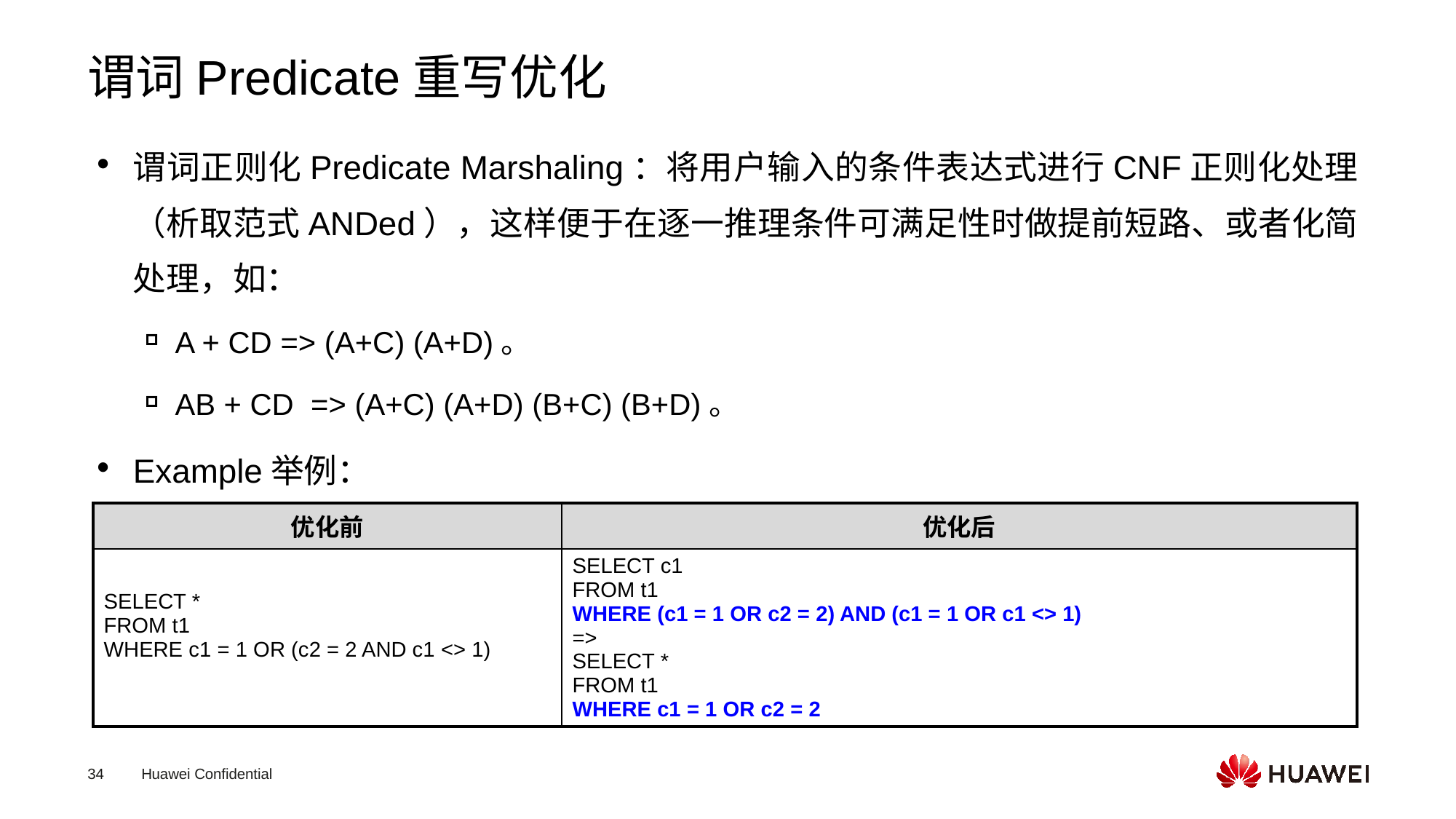

# 谓词Predicate重写优化
谓词正则化Predicate Marshaling：将用户输入的条件表达式进行CNF正则化处理（析取范式ANDed），这样便于在逐一推理条件可满足性时做提前短路、或者化简处理，如：
A + CD => (A+C) (A+D)。
AB + CD  => (A+C) (A+D) (B+C) (B+D)。
Example举例：

| 优化前 | 优化后 |
| --- | --- |
| SELECT \* FROM t1 WHERE c1 = 1 OR (c2 = 2 AND c1 <> 1) | SELECT c1 FROM t1 WHERE (c1 = 1 OR c2 = 2) AND (c1 = 1 OR c1 <> 1) => SELECT \* FROM t1 WHERE c1 = 1 OR c2 = 2 |